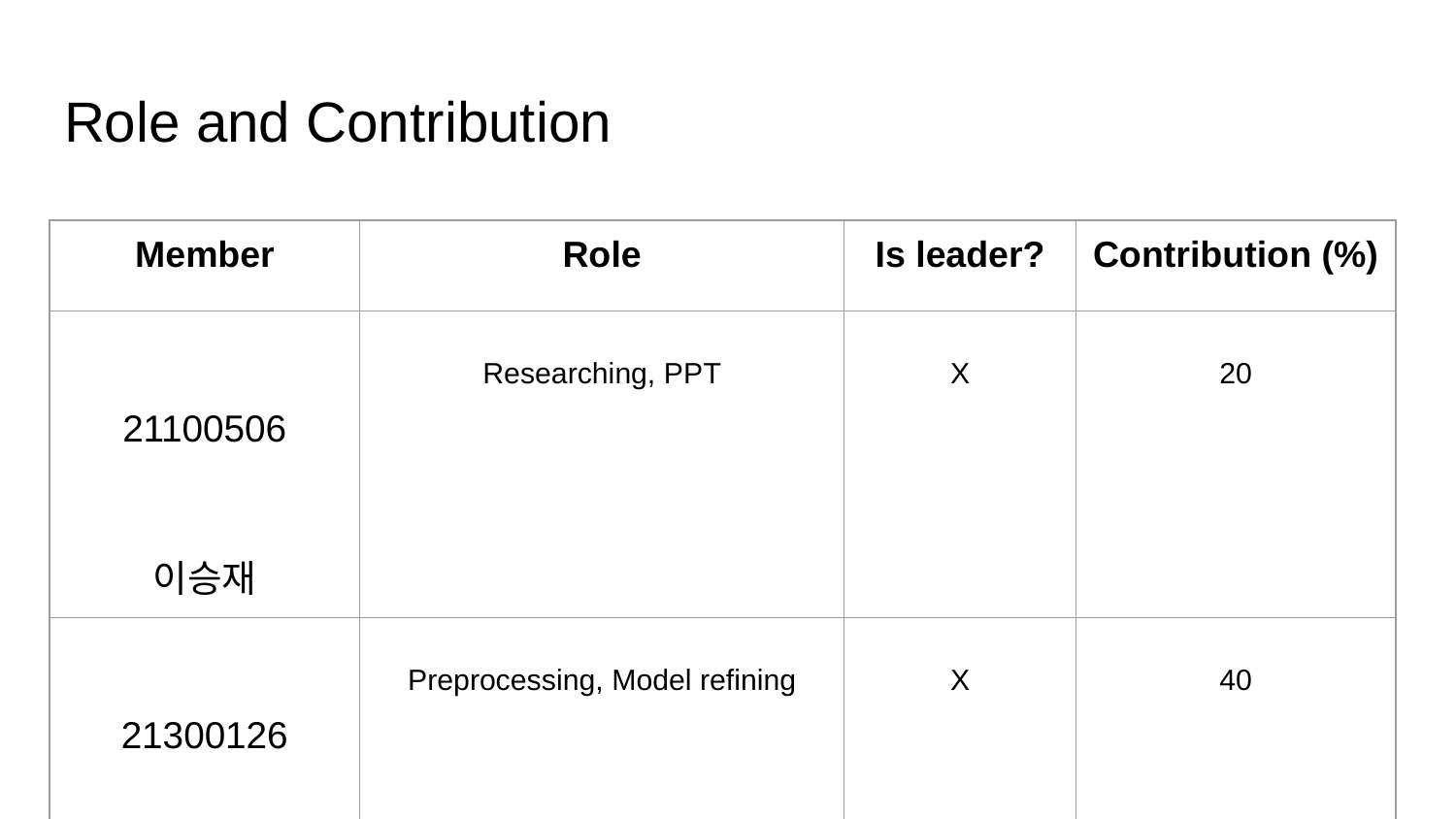

# Role and Contribution
| Member | Role | Is leader? | Contribution (%) |
| --- | --- | --- | --- |
| 21100506 이승재 | Researching, PPT | X | 20 |
| 21300126 김승우 | Preprocessing, Model refining | X | 40 |
| 21800180 김준형 | Preprocessing, Model refining and evaluation | O | 40 |